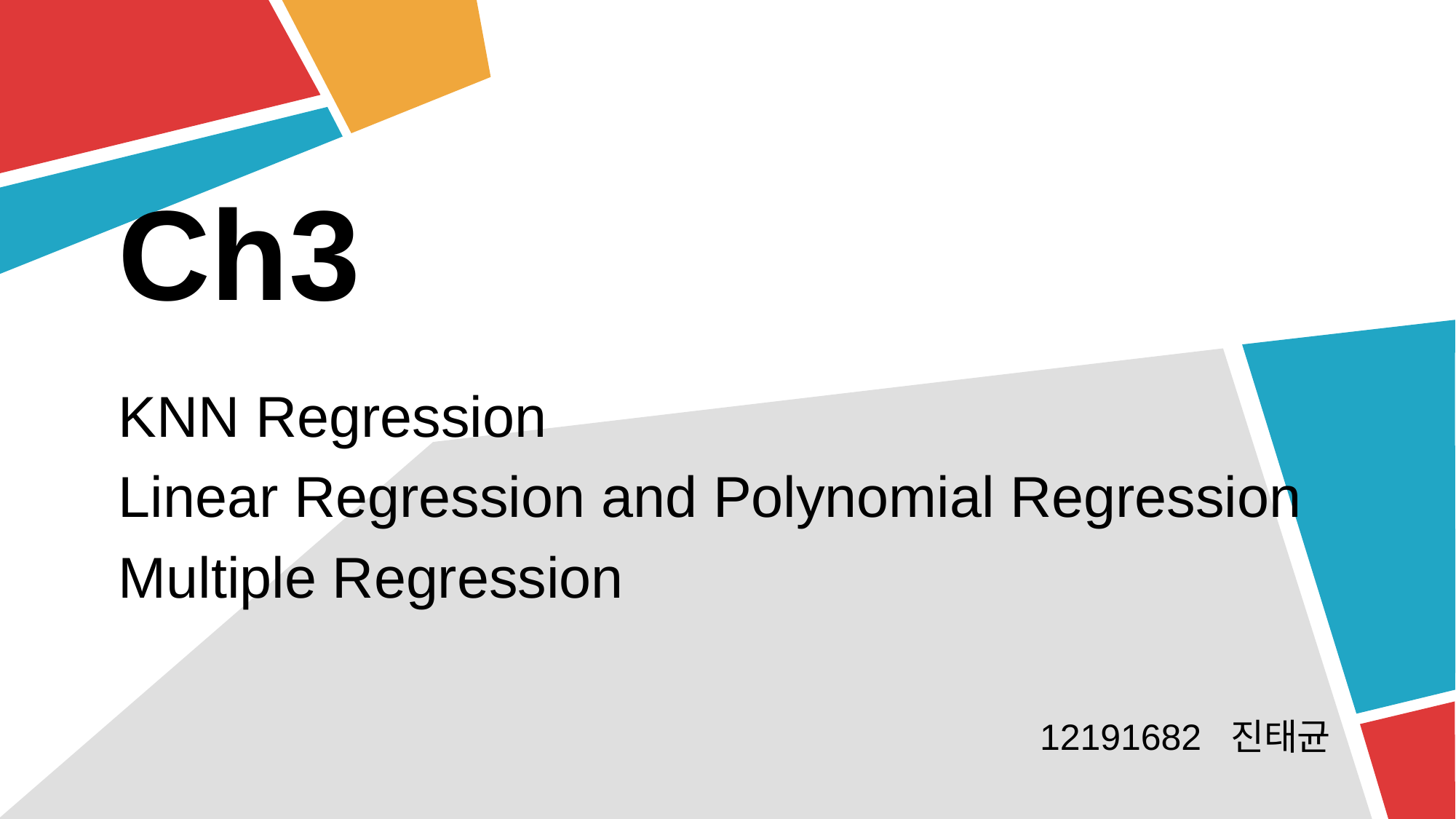

# Ch3
KNN Regression
Linear Regression and Polynomial Regression
Multiple Regression
12191682  진태균